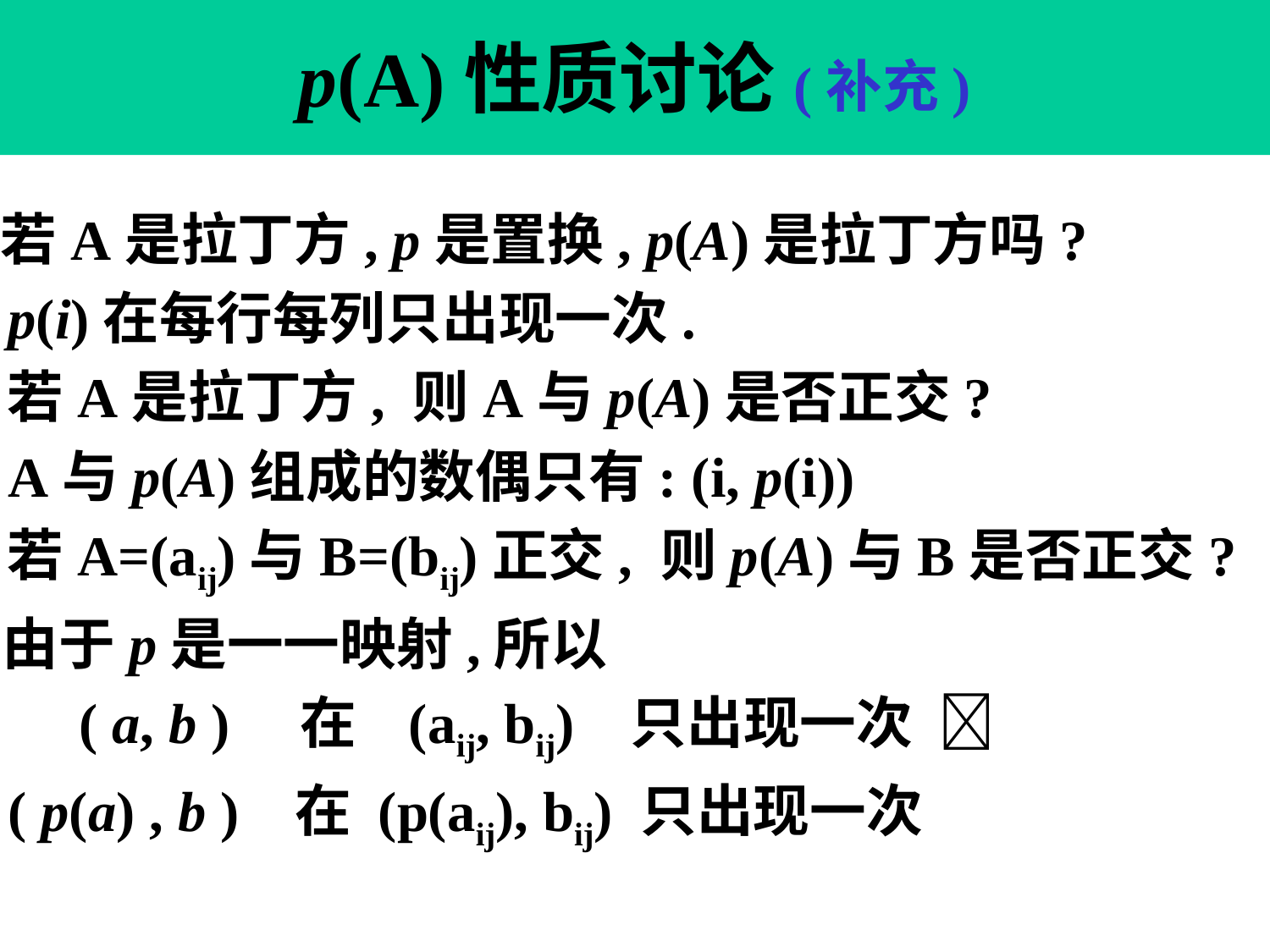

# p(A)性质讨论(补充)
若A是拉丁方, p是置换, p(A)是拉丁方吗?
     p(i)在每行每列只出现一次.
2. 若A是拉丁方, 则A与p(A)是否正交?
     A与p(A)组成的数偶只有: (i, p(i))
3. 若A=(aij)与B=(bij)正交, 则p(A)与B是否正交?
    由于p是一一映射,所以
          ( a, b )    在   (aij, bij)   只出现一次  ⇔
     ( p(a) , b )   在 (p(aij), bij) 只出现一次